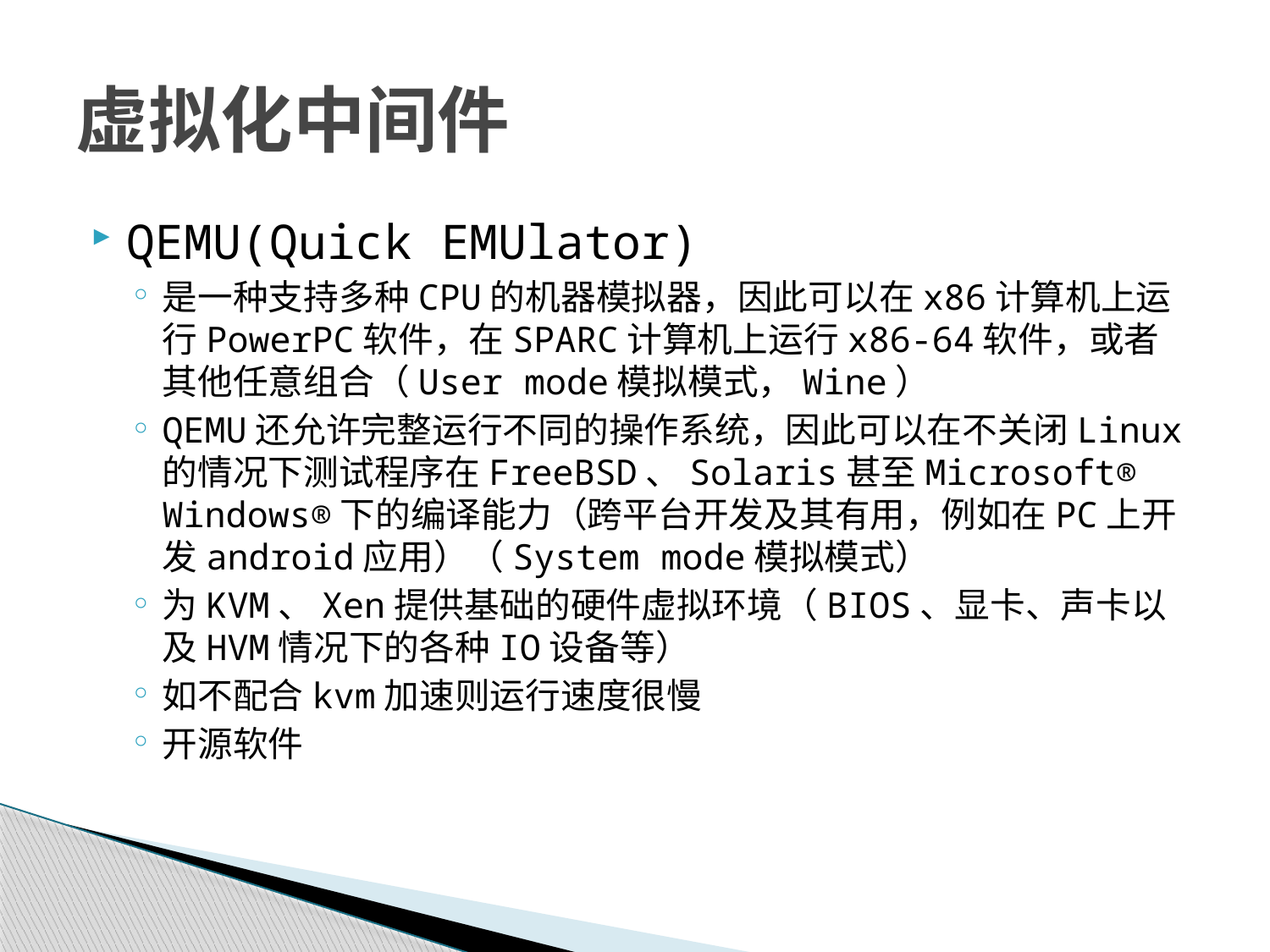

# 虚拟化中间件
QEMU(Quick EMUlator)
是一种支持多种CPU的机器模拟器，因此可以在x86计算机上运行PowerPC软件，在SPARC计算机上运行x86-64软件，或者其他任意组合（User mode模拟模式，Wine）
QEMU还允许完整运行不同的操作系统，因此可以在不关闭Linux的情况下测试程序在FreeBSD、Solaris甚至Microsoft® Windows®下的编译能力（跨平台开发及其有用，例如在PC上开发android应用）（System mode模拟模式）
为KVM、Xen提供基础的硬件虚拟环境（BIOS、显卡、声卡以及HVM情况下的各种IO设备等）
如不配合kvm加速则运行速度很慢
开源软件